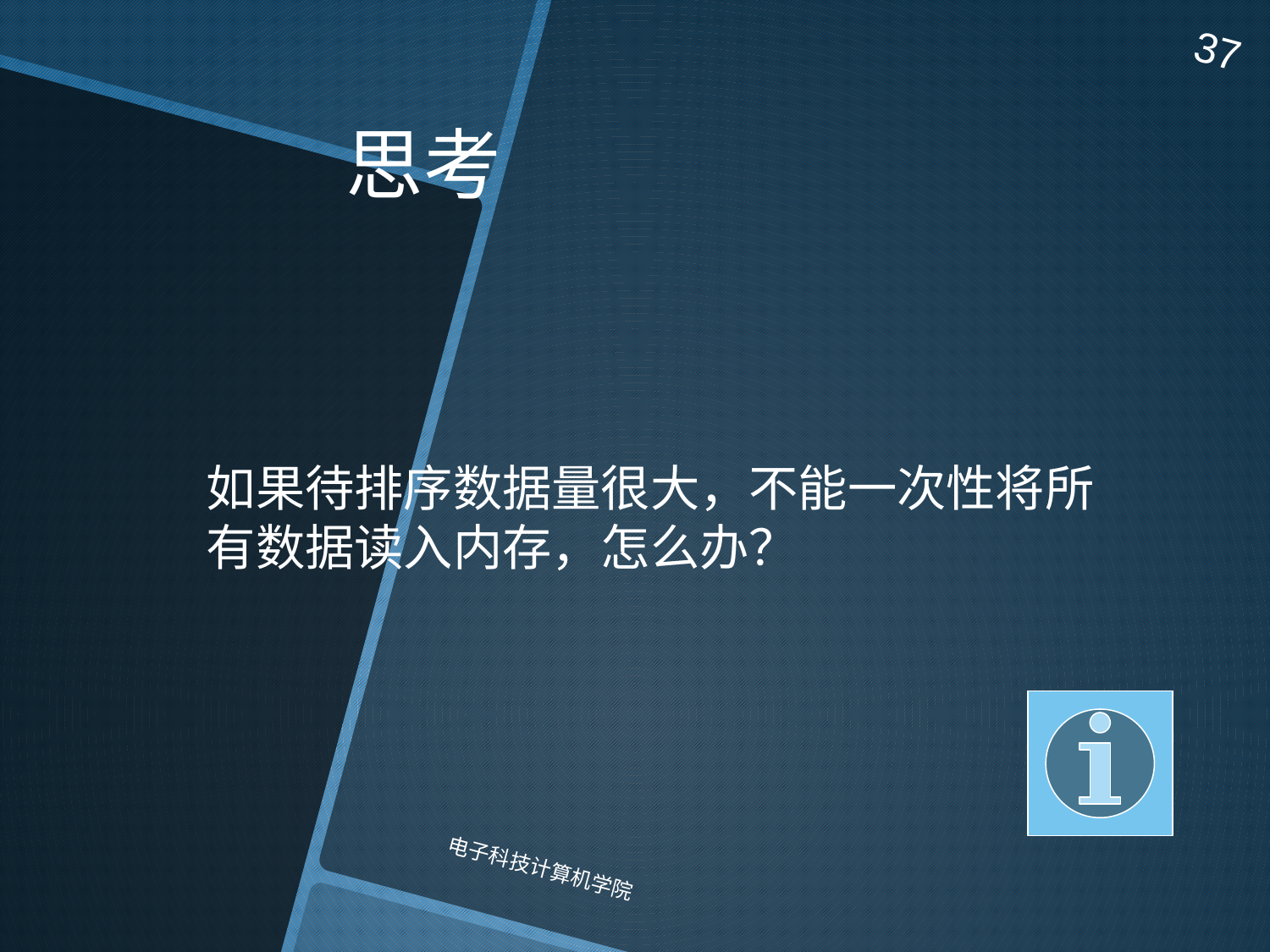

# 思考
37
如果待排序数据量很大，不能一次性将所有数据读入内存，怎么办？

电子科技计算机学院